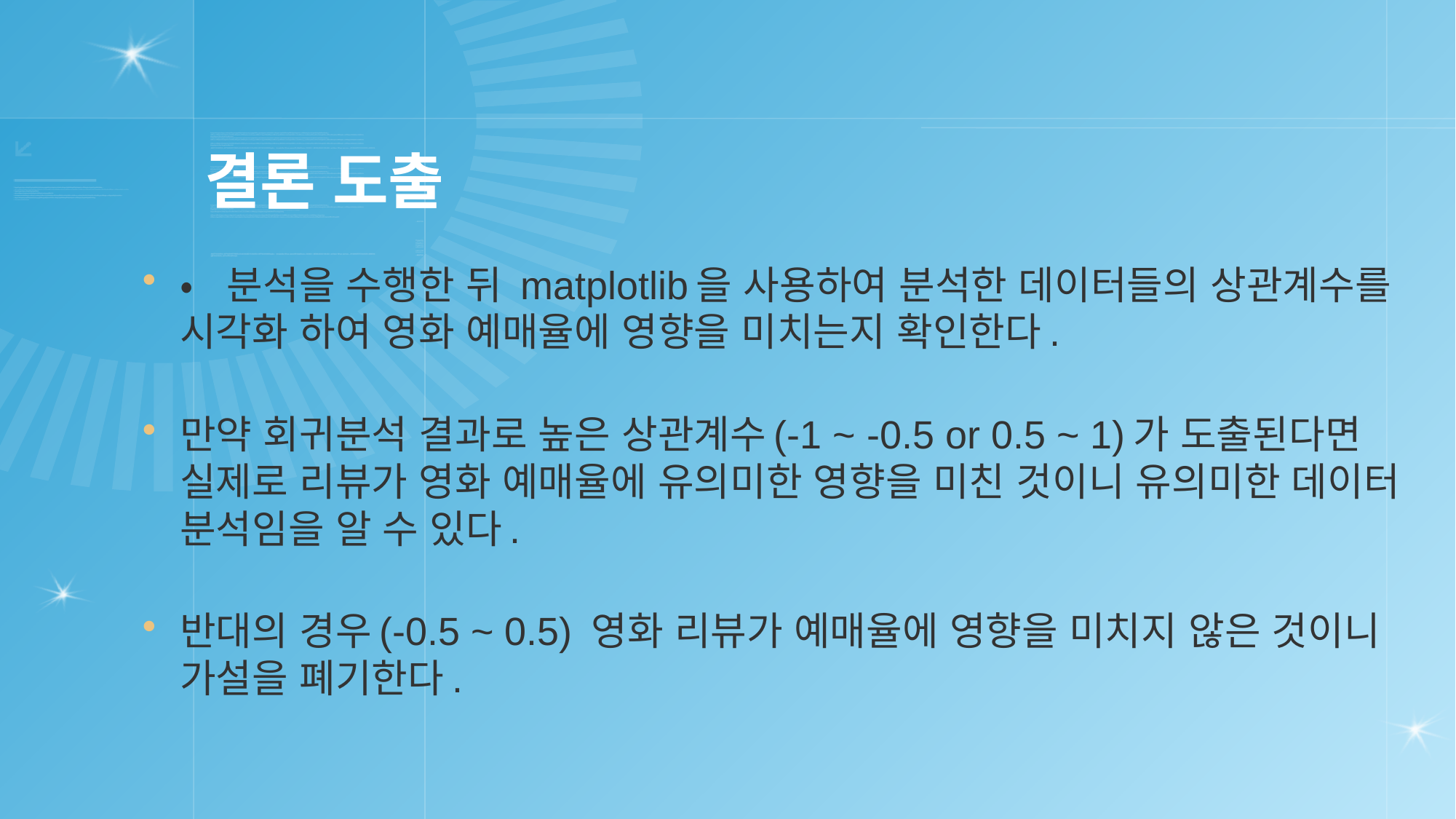

# 결론 도출
•분석을 수행한 뒤 matplotlib을 사용하여 분석한 데이터들의 상관계수를 시각화 하여 영화 예매율에 영향을 미치는지 확인한다.
만약 회귀분석 결과로 높은 상관계수(-1 ~ -0.5 or 0.5 ~ 1)가 도출된다면 실제로 리뷰가 영화 예매율에 유의미한 영향을 미친 것이니 유의미한 데이터 분석임을 알 수 있다.
반대의 경우(-0.5 ~ 0.5) 영화 리뷰가 예매율에 영향을 미치지 않은 것이니 가설을 폐기한다.